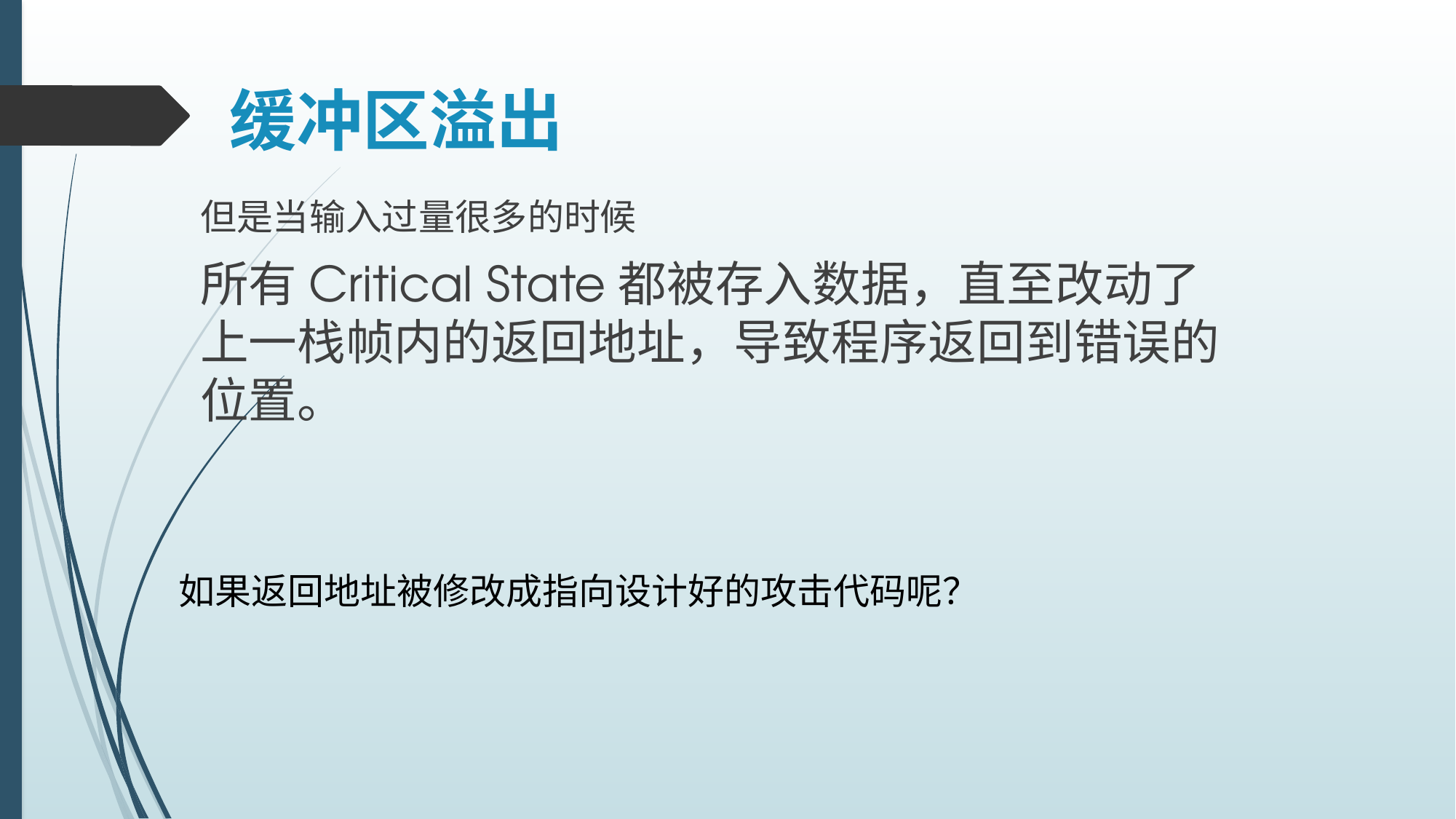

# 缓冲区溢出
但是当输入过量很多的时候
所有Critical State都被存入数据，直至改动了上一栈帧内的返回地址，导致程序返回到错误的位置。

如果返回地址被修改成指向设计好的攻击代码呢？